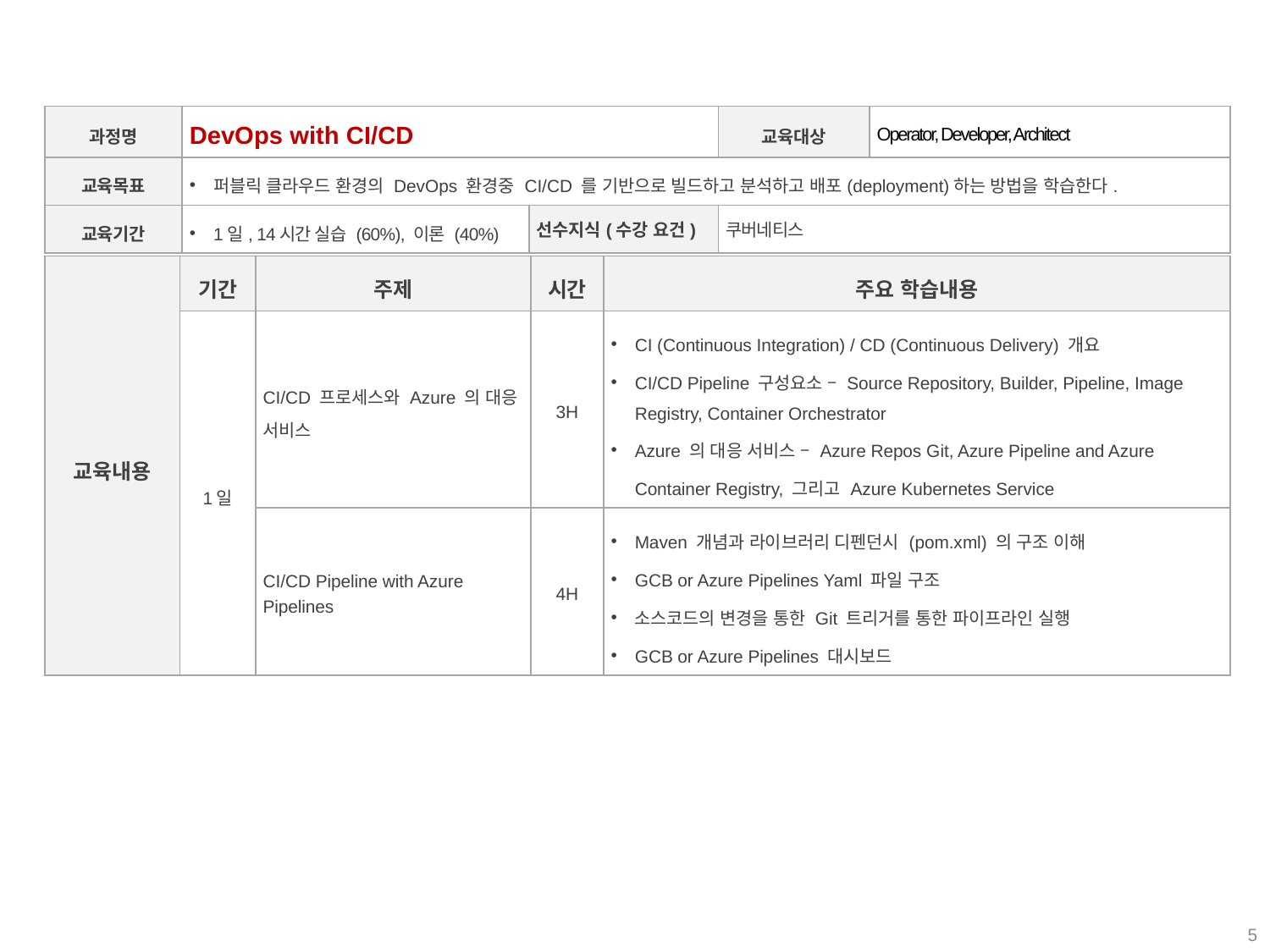

| 과정명 | DevOps with CI/CD | Track | 교육대상 | Operator, Developer, Architect |
| --- | --- | --- | --- | --- |
| 교육목표 | 퍼블릭 클라우드 환경의 DevOps 환경중 CI/CD 를 기반으로 빌드하고 분석하고 배포(deployment)하는 방법을 학습한다. |  |  |  |
| 교육기간 | 1일, 14시간 실습 (60%), 이론 (40%) | 선수지식(수강 요건) | 쿠버네티스 |  |
| 교육내용 | 기간 | 주제 | 시간 | 주요 학습내용 |
| --- | --- | --- | --- | --- |
|  | 1일 | CI/CD 프로세스와 Azure 의 대응 서비스 | 3H | CI (Continuous Integration) / CD (Continuous Delivery) 개요 CI/CD Pipeline 구성요소 – Source Repository, Builder, Pipeline, Image Registry, Container Orchestrator Azure 의 대응 서비스 – Azure Repos Git, Azure Pipeline and Azure Container Registry, 그리고 Azure Kubernetes Service |
|  |  | CI/CD Pipeline with Azure Pipelines | 4H | Maven 개념과 라이브러리 디펜던시 (pom.xml) 의 구조 이해 GCB or Azure Pipelines Yaml 파일 구조 소스코드의 변경을 통한 Git 트리거를 통한 파이프라인 실행 GCB or Azure Pipelines 대시보드 |